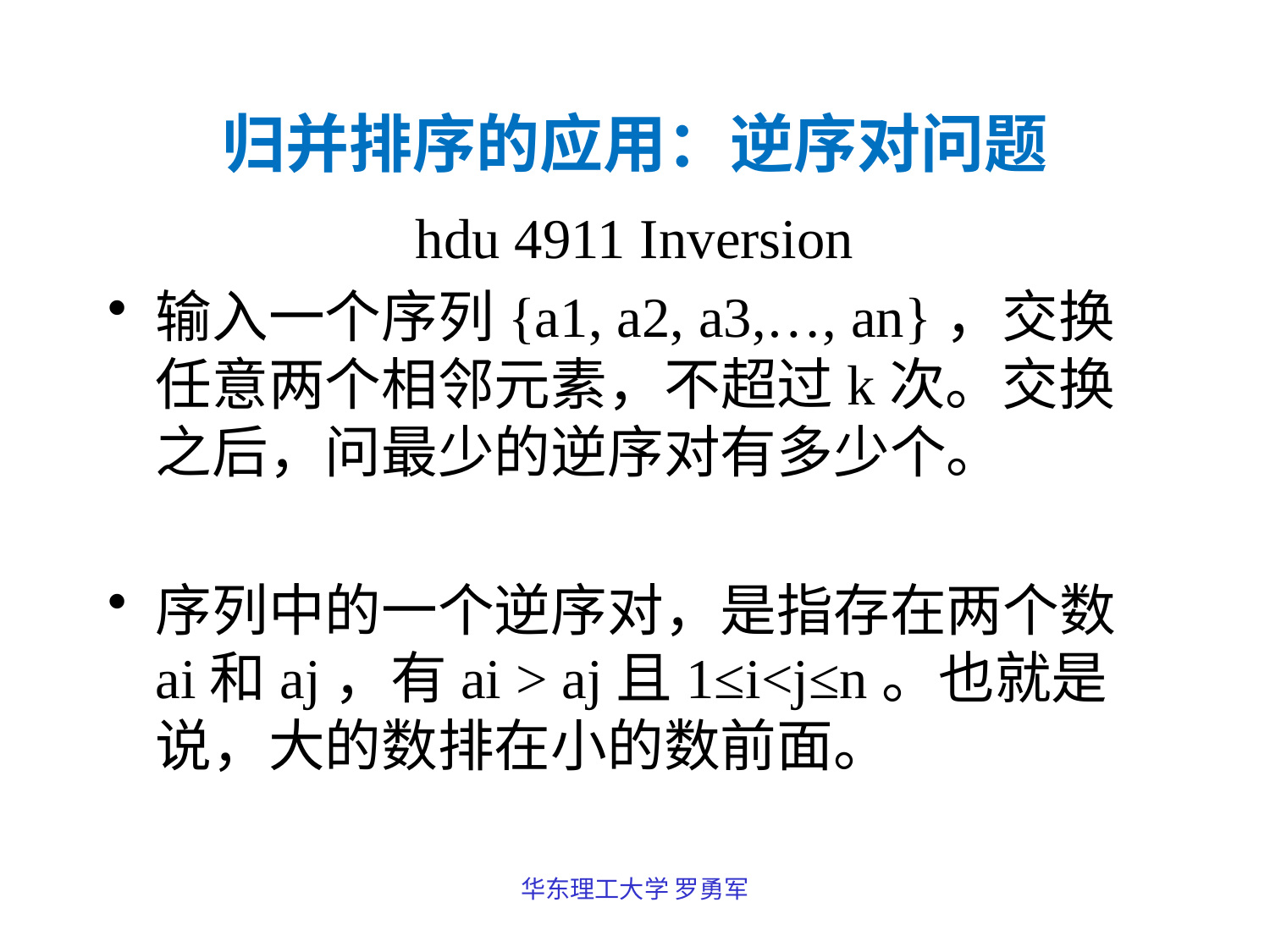

# 归并排序的应用：逆序对问题
hdu 4911 Inversion
输入一个序列{a1, a2, a3,…, an}，交换任意两个相邻元素，不超过k次。交换之后，问最少的逆序对有多少个。

序列中的一个逆序对，是指存在两个数ai和aj，有ai > aj且1≤i<j≤n。也就是说，大的数排在小的数前面。

华东理工大学 罗勇军